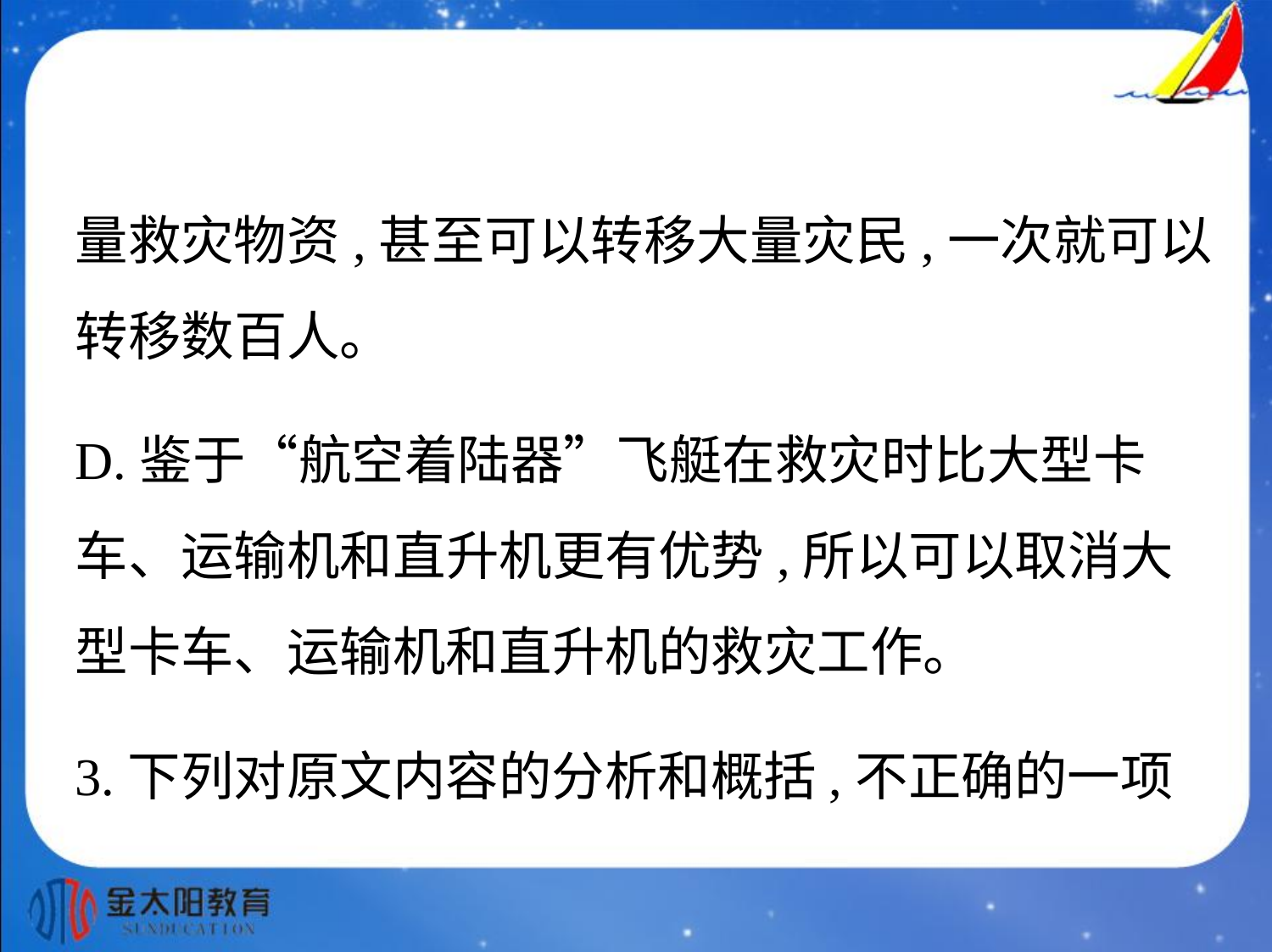

量救灾物资,甚至可以转移大量灾民,一次就可以
转移数百人。
D.鉴于“航空着陆器”飞艇在救灾时比大型卡
车、运输机和直升机更有优势,所以可以取消大
型卡车、运输机和直升机的救灾工作。
3.下列对原文内容的分析和概括,不正确的一项